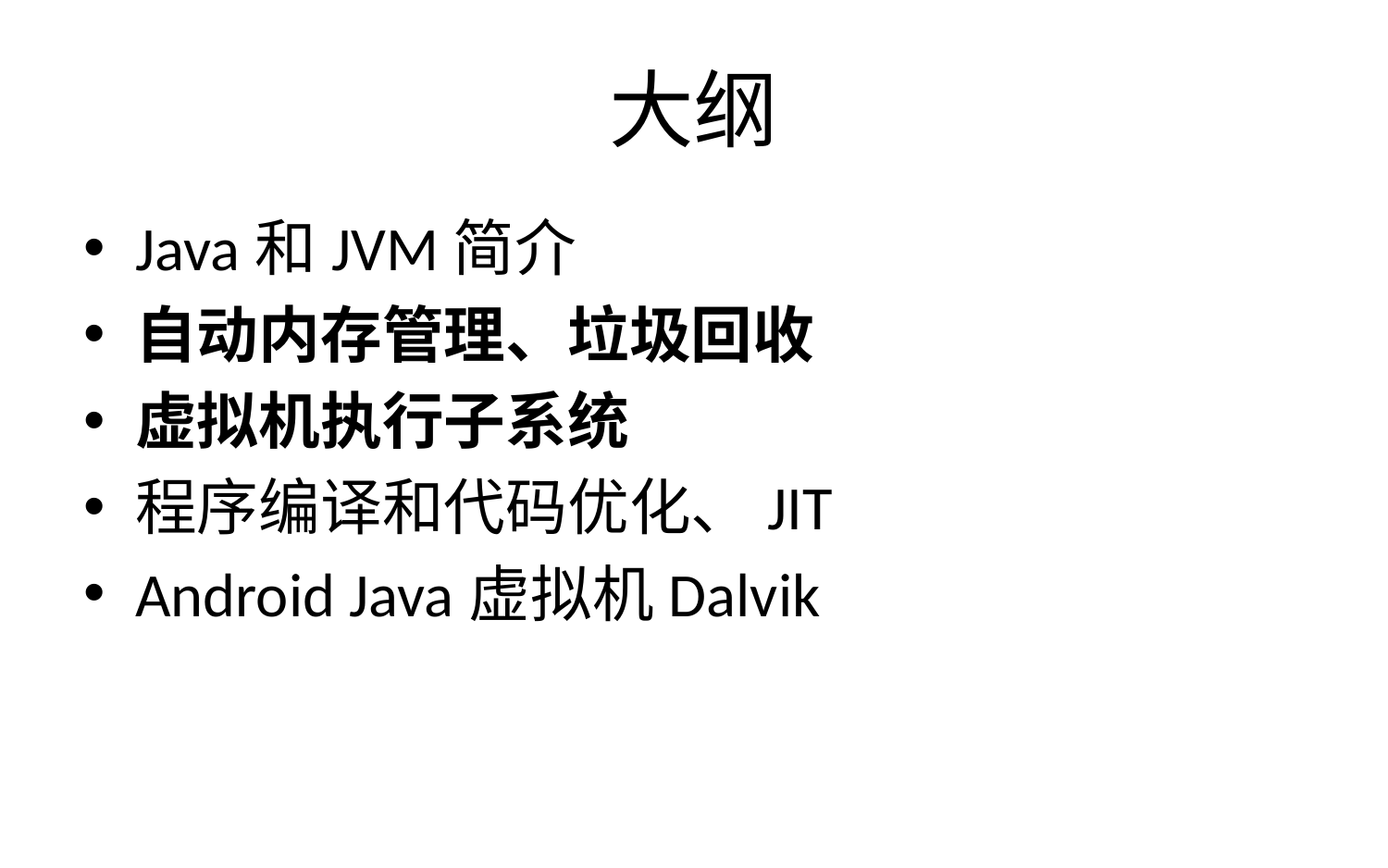

# 大纲
Java和JVM简介
自动内存管理、垃圾回收
虚拟机执行子系统
程序编译和代码优化、JIT
Android Java虚拟机Dalvik